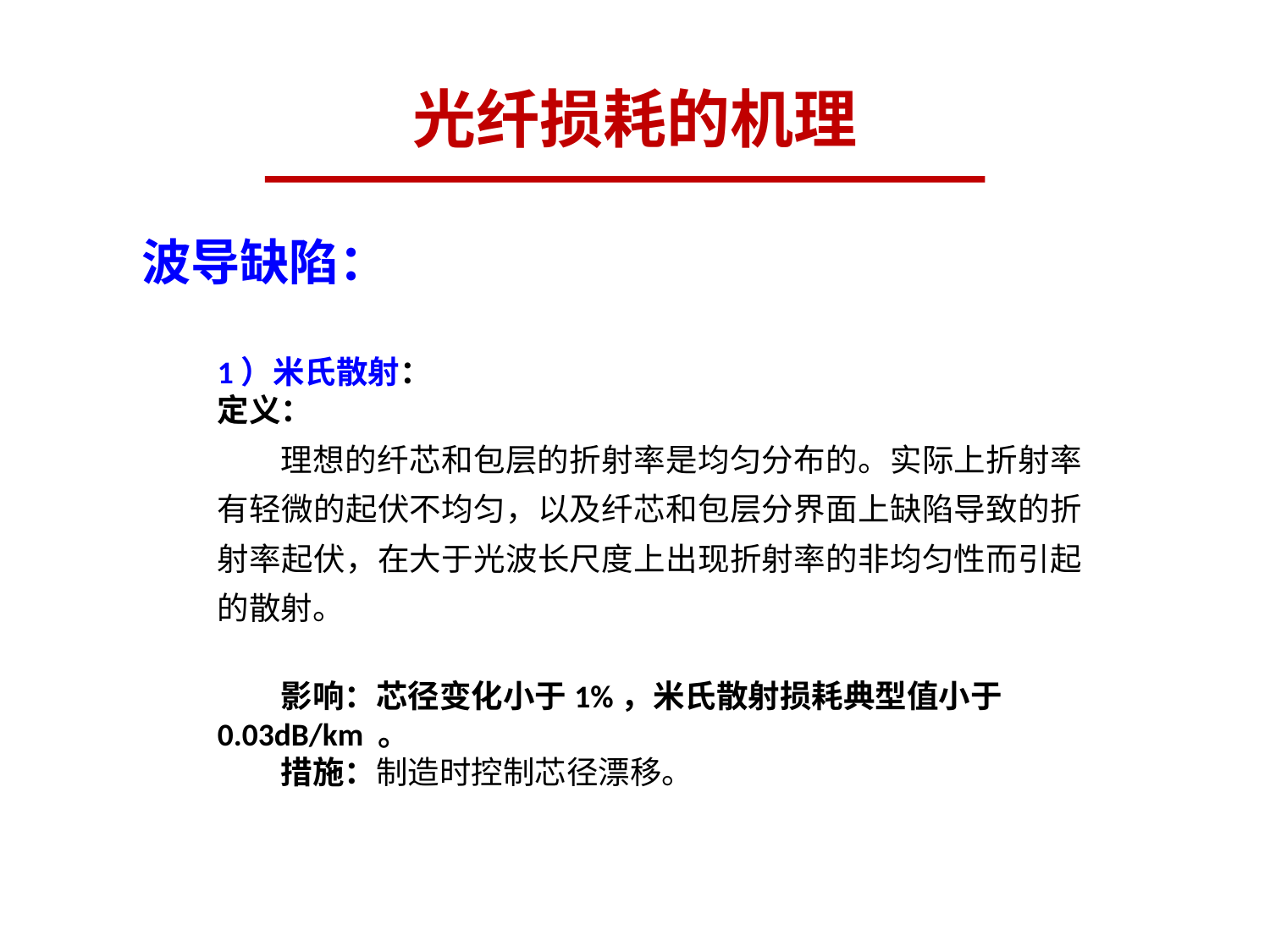

# 光纤损耗的机理

波导缺陷：
1）米氏散射：
定义：
理想的纤芯和包层的折射率是均匀分布的。实际上折射率有轻微的起伏不均匀，以及纤芯和包层分界面上缺陷导致的折射率起伏，在大于光波长尺度上出现折射率的非均匀性而引起的散射。

影响：芯径变化小于1%，米氏散射损耗典型值小于0.03dB/km 。
措施：制造时控制芯径漂移。